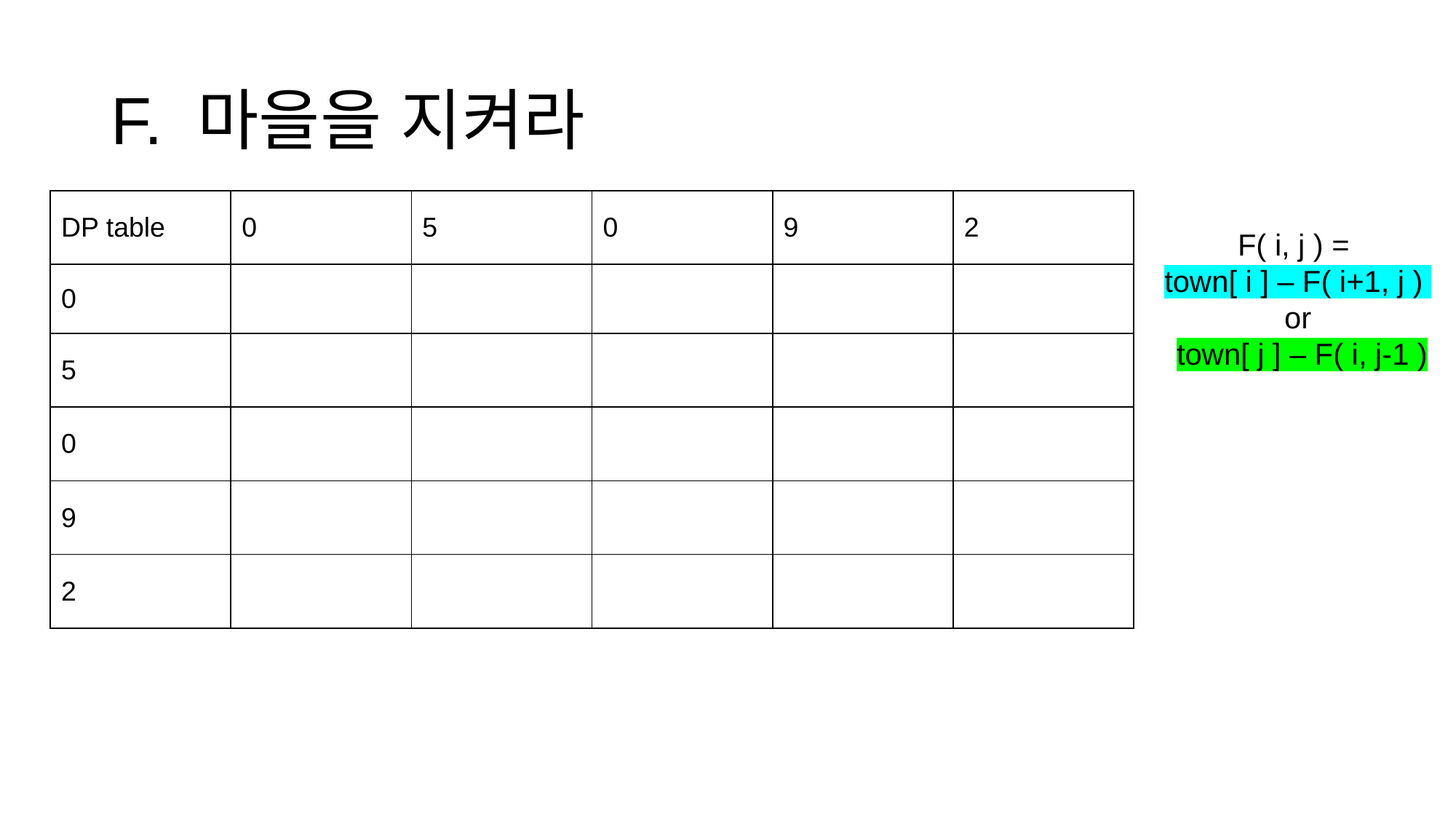

# F. 마을을 지켜라
| DP table | 0 | 5 | 0 | 9 | 2 |
| --- | --- | --- | --- | --- | --- |
| 0 |  |  |  |  |  |
| 5 |  |  |  |  |  |
| 0 |  |  |  |  |  |
| 9 |  |  |  |  |  |
| 2 |  |  |  |  |  |
F( i, j ) =
town[ i ] – F( i+1, j )
or
 town[ j ] – F( i, j-1 )